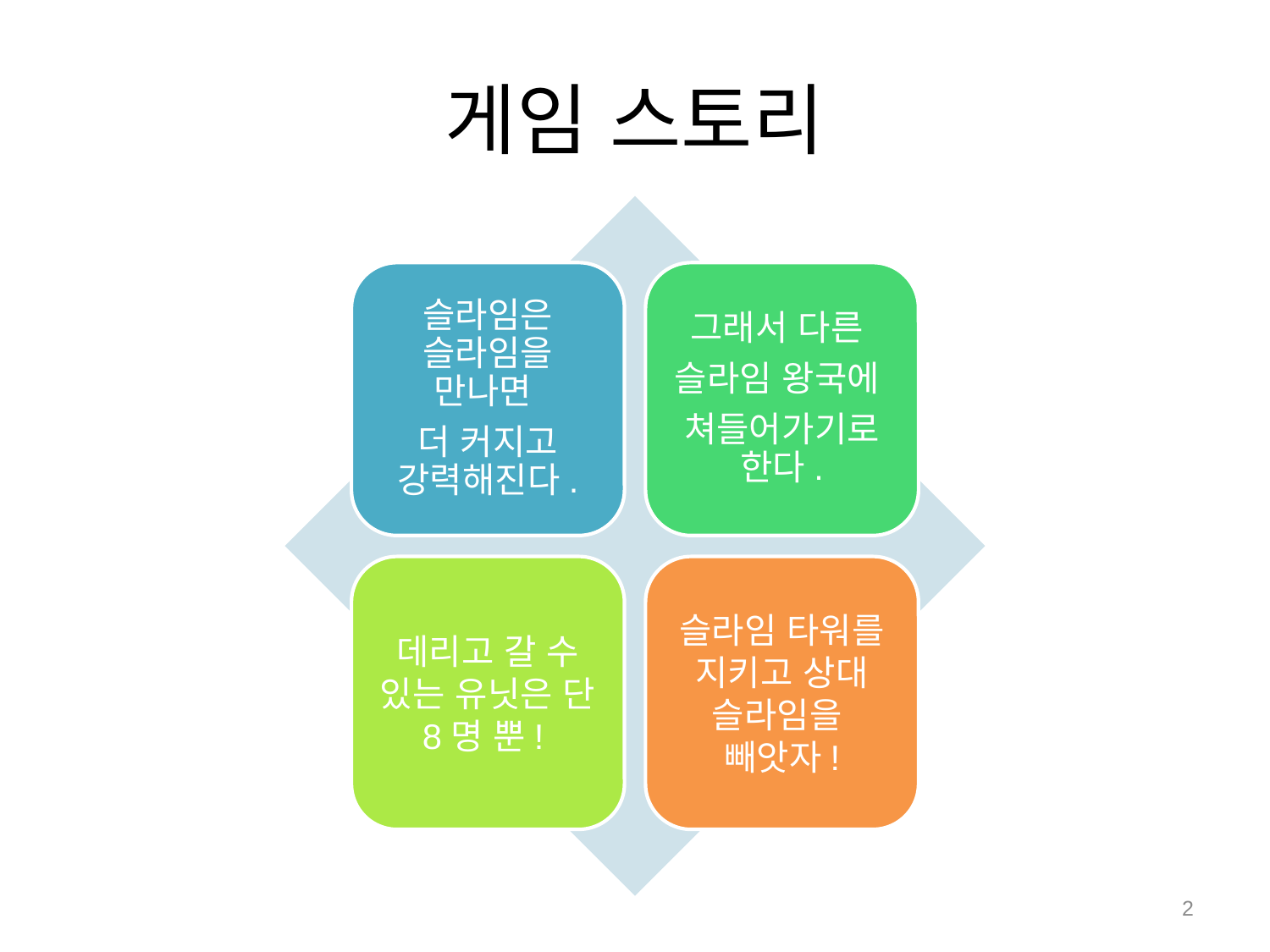

# 게임 스토리
슬라임은 슬라임을 만나면
더 커지고 강력해진다.
그래서 다른
슬라임 왕국에
쳐들어가기로 한다.
데리고 갈 수 있는 유닛은 단 8명 뿐!
슬라임 타워를 지키고 상대 슬라임을
빼앗자!
2